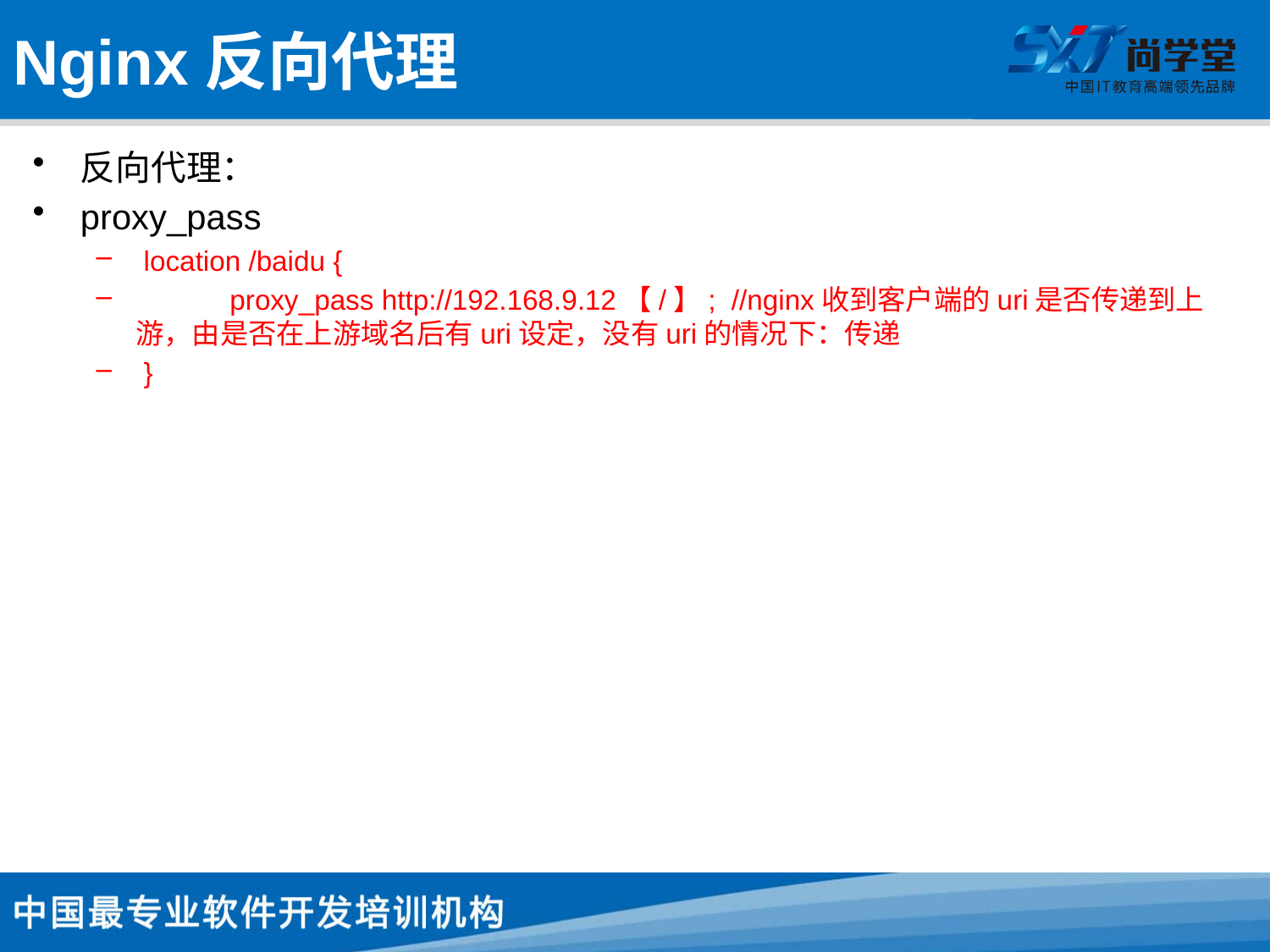

# Nginx反向代理
反向代理：
proxy_pass
 location /baidu {
            proxy_pass http://192.168.9.12【/】;  //nginx收到客户端的uri是否传递到上游，由是否在上游域名后有uri设定，没有uri的情况下：传递
 }